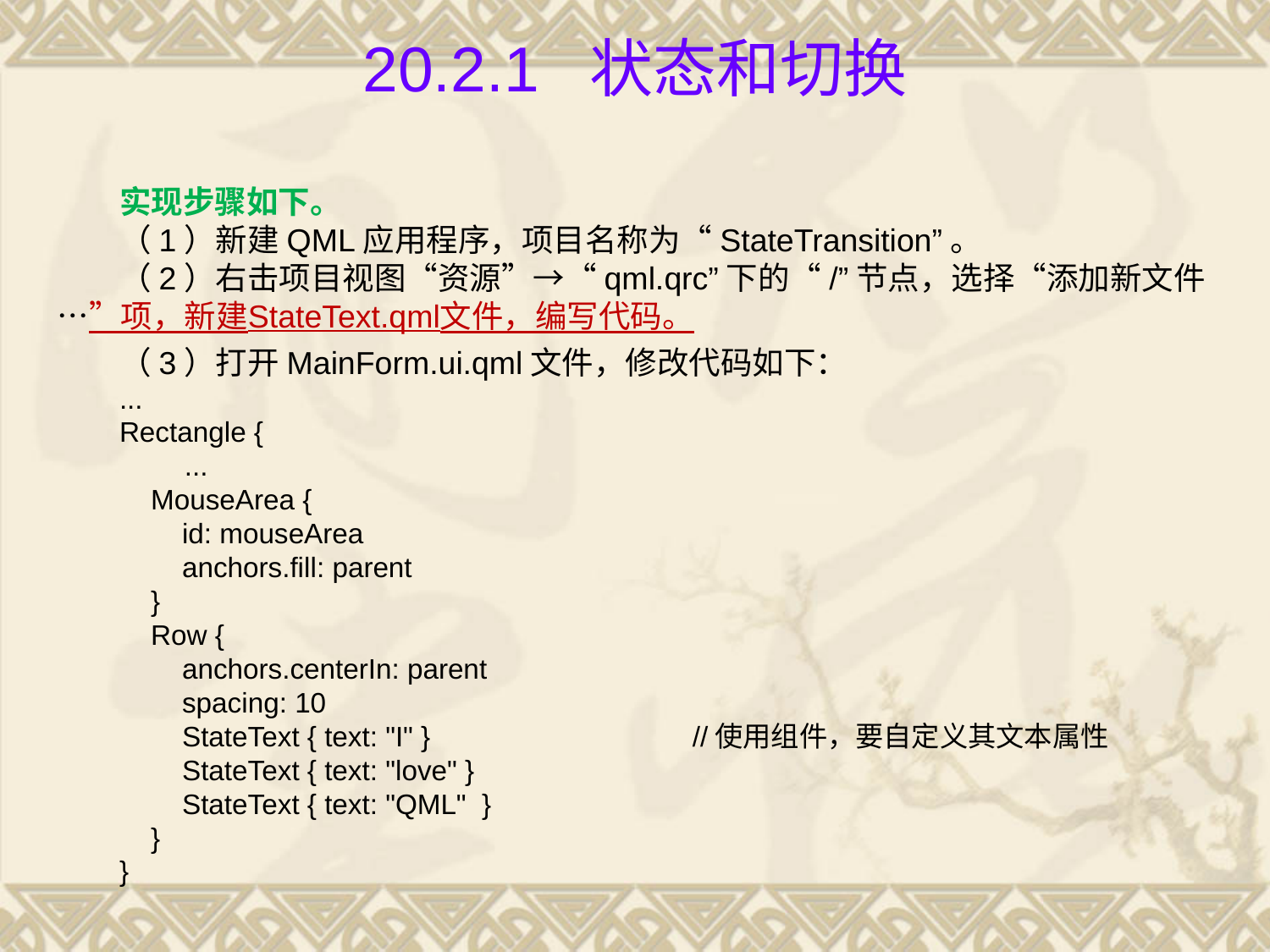

# 20.2.1  状态和切换
实现步骤如下。
（1）新建QML应用程序，项目名称为“StateTransition”。
（2）右击项目视图“资源”→“qml.qrc”下的“/”节点，选择“添加新文件…”项，新建StateText.qml文件，编写代码。
（3）打开MainForm.ui.qml文件，修改代码如下：
...
Rectangle {
	...
    MouseArea {
        id: mouseArea
        anchors.fill: parent
    }
    Row {
        anchors.centerIn: parent
        spacing: 10
        StateText { text: "I" }			//使用组件，要自定义其文本属性
        StateText { text: "love" }
        StateText { text: "QML"  }
    }
}